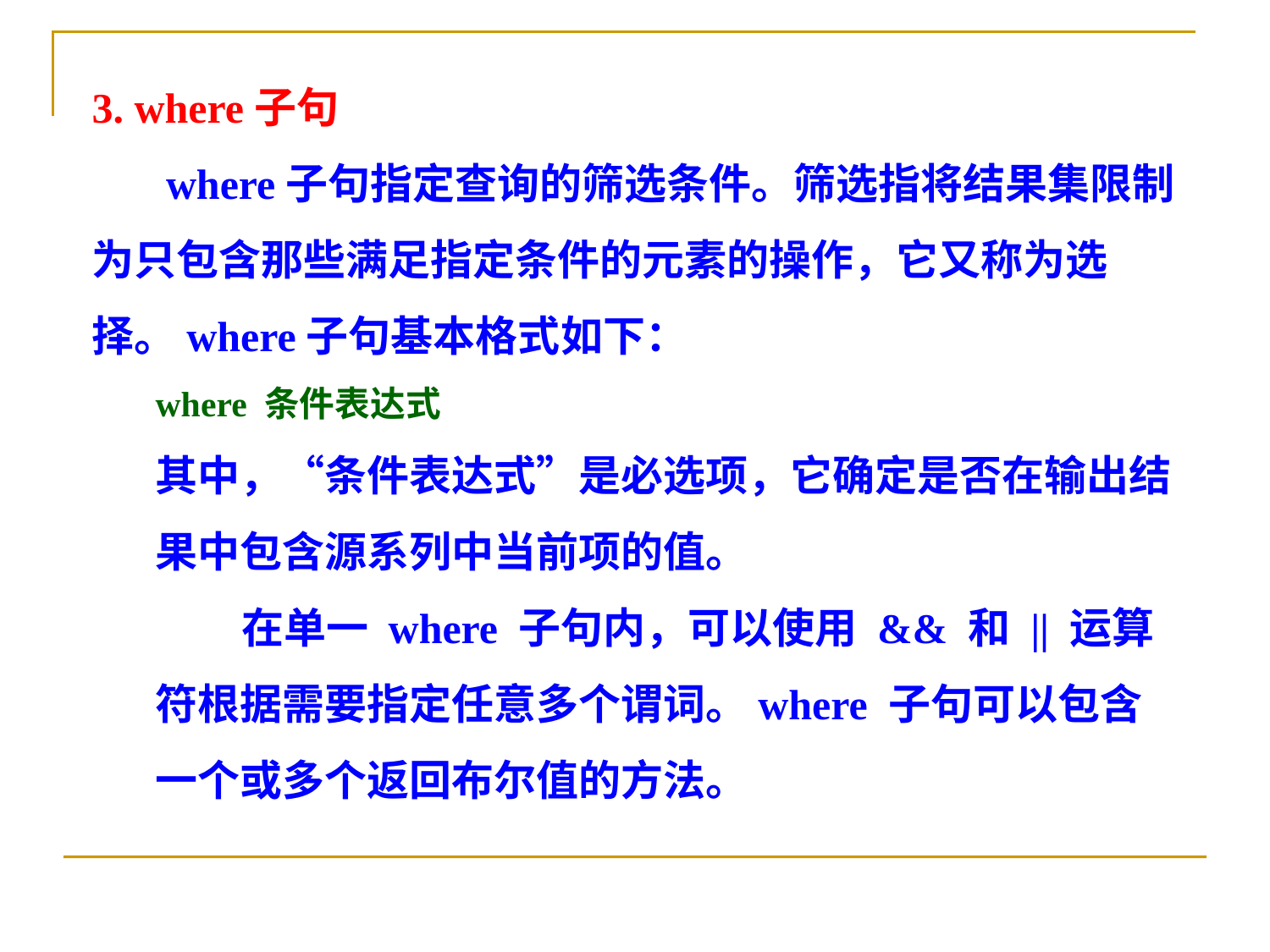

3. where子句
       where子句指定查询的筛选条件。筛选指将结果集限制为只包含那些满足指定条件的元素的操作，它又称为选择。where子句基本格式如下：
where 条件表达式
其中，“条件表达式”是必选项，它确定是否在输出结果中包含源系列中当前项的值。
        在单一 where 子句内，可以使用 && 和 || 运算符根据需要指定任意多个谓词。where 子句可以包含一个或多个返回布尔值的方法。